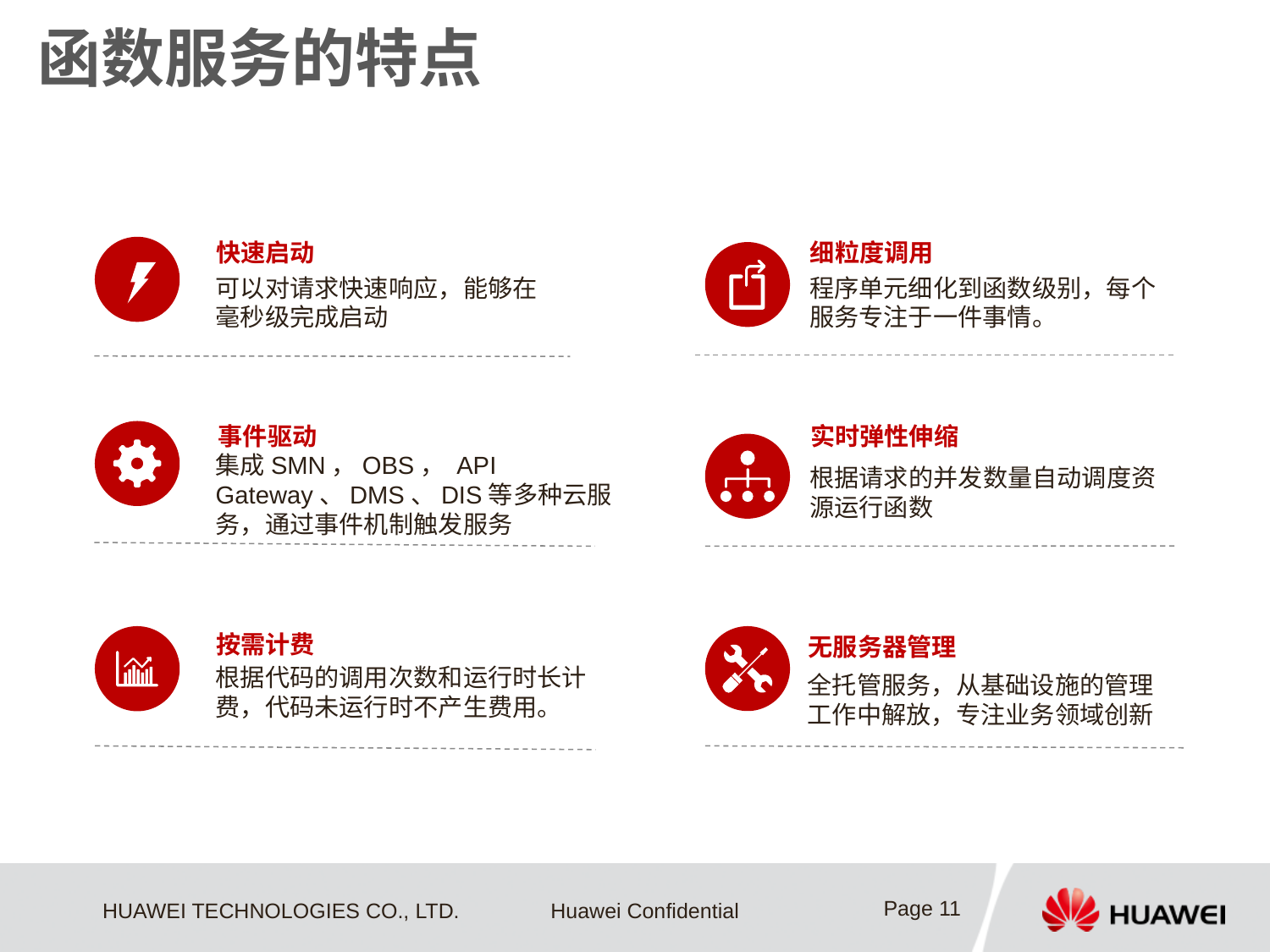

# 函数服务的特点
快速启动
细粒度调用

可以对请求快速响应，能够在毫秒级完成启动
程序单元细化到函数级别，每个服务专注于一件事情。
事件驱动
实时弹性伸缩

集成SMN，OBS， API Gateway、DMS、DIS等多种云服务，通过事件机制触发服务
根据请求的并发数量自动调度资源运行函数
按需计费
无服务器管理

根据代码的调用次数和运行时长计费，代码未运行时不产生费用。
全托管服务，从基础设施的管理工作中解放，专注业务领域创新
Page 11